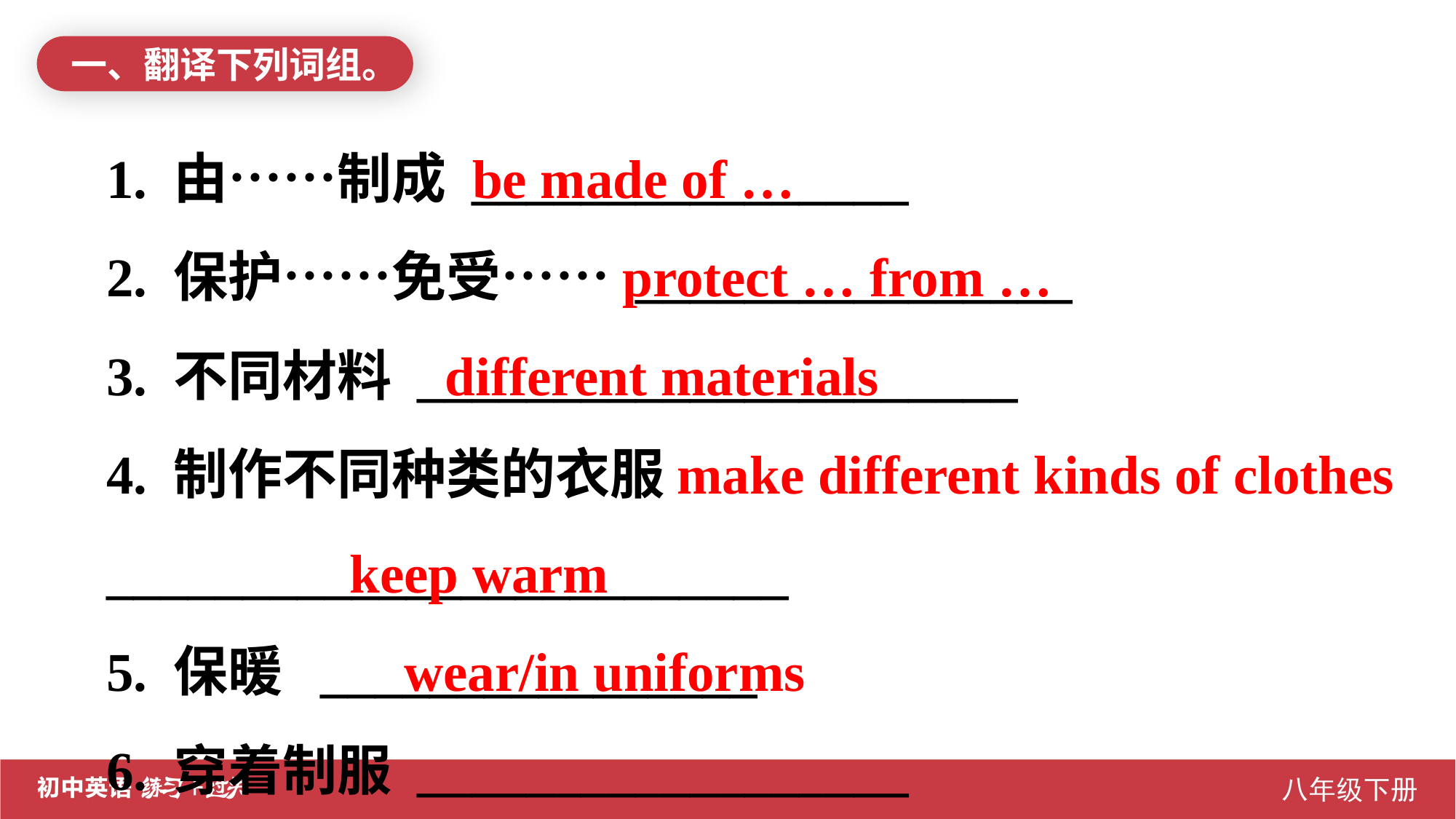

一、翻译下列词组。
1. 由……制成 ________________
2. 保护……免受…… ________________
3. 不同材料 ______________________
4. 制作不同种类的衣服  _________________________
5. 保暖  ________________
6. 穿着制服 __________________

         be made of …
                    protect … from …
       different materials
		        make different kinds of clothes
keep warm
    wear/in uniforms